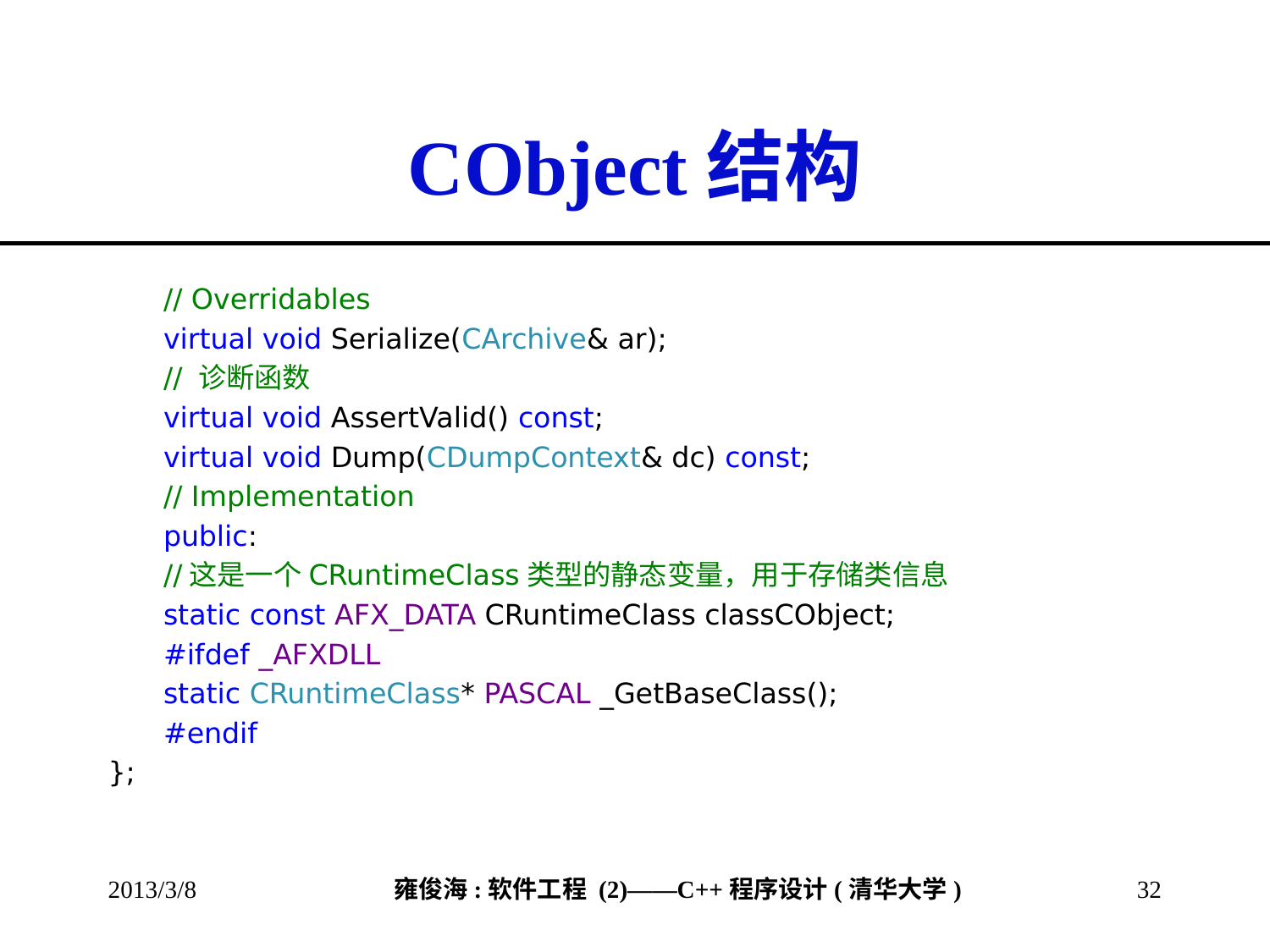

# CObject结构
// Overridables
virtual void Serialize(CArchive& ar);
// 诊断函数
virtual void AssertValid() const;
virtual void Dump(CDumpContext& dc) const;
// Implementation
public:
//这是一个CRuntimeClass类型的静态变量，用于存储类信息
static const AFX_DATA CRuntimeClass classCObject;
#ifdef _AFXDLL
static CRuntimeClass* PASCAL _GetBaseClass();
#endif
};
2013/3/8
32